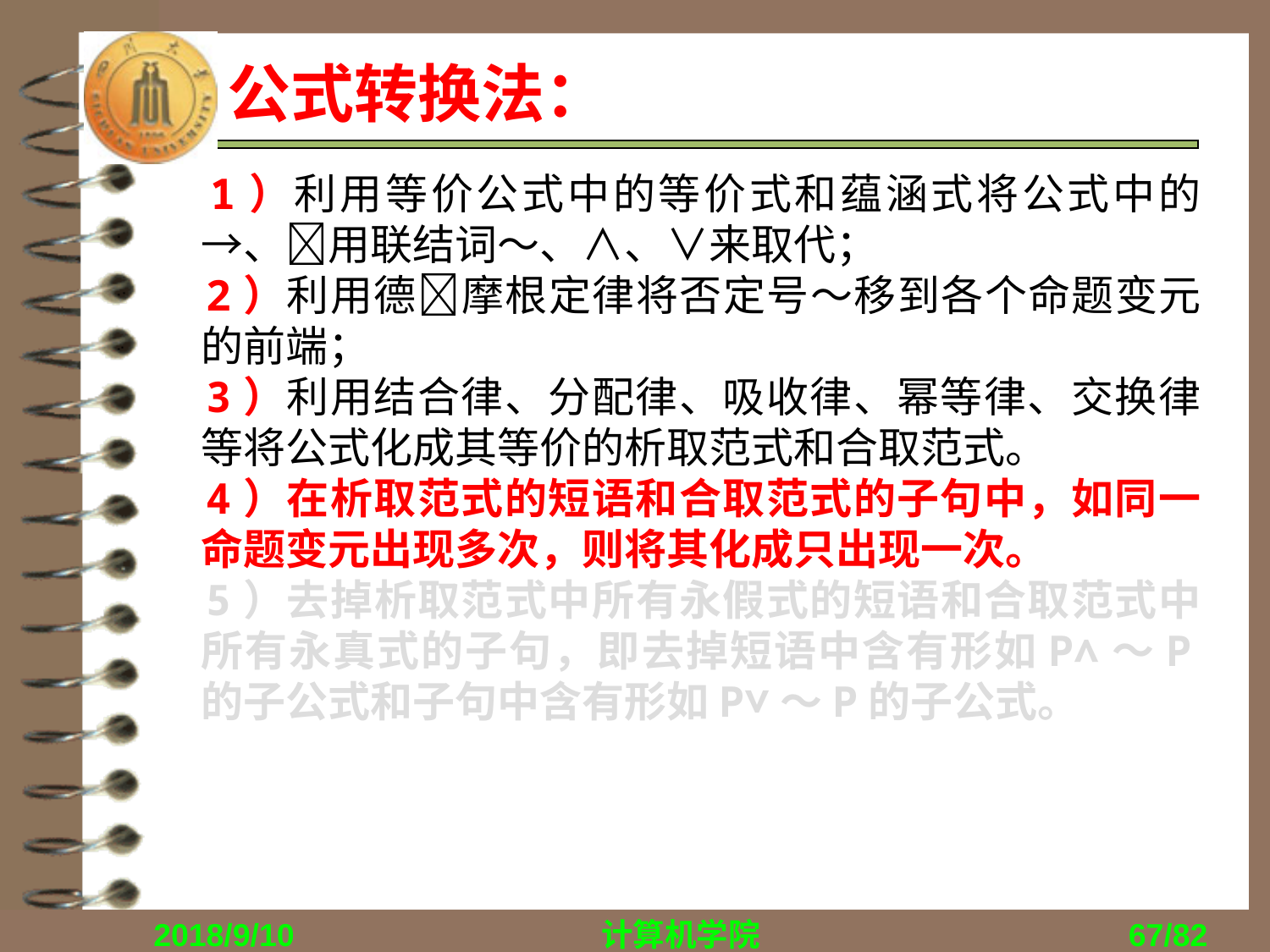

# 公式转换法：
  1）利用等价公式中的等价式和蕴涵式将公式中的→、↔用联结词～、∧、∨来取代；
  2）利用德•摩根定律将否定号～移到各个命题变元的前端；
  3）利用结合律、分配律、吸收律、幂等律、交换律等将公式化成其等价的析取范式和合取范式。
  4）在析取范式的短语和合取范式的子句中，如同一命题变元出现多次，则将其化成只出现一次。
  5）去掉析取范式中所有永假式的短语和合取范式中所有永真式的子句，即去掉短语中含有形如P∧～P的子公式和子句中含有形如P∨～P的子公式。
2018/9/10
计算机学院
67/82